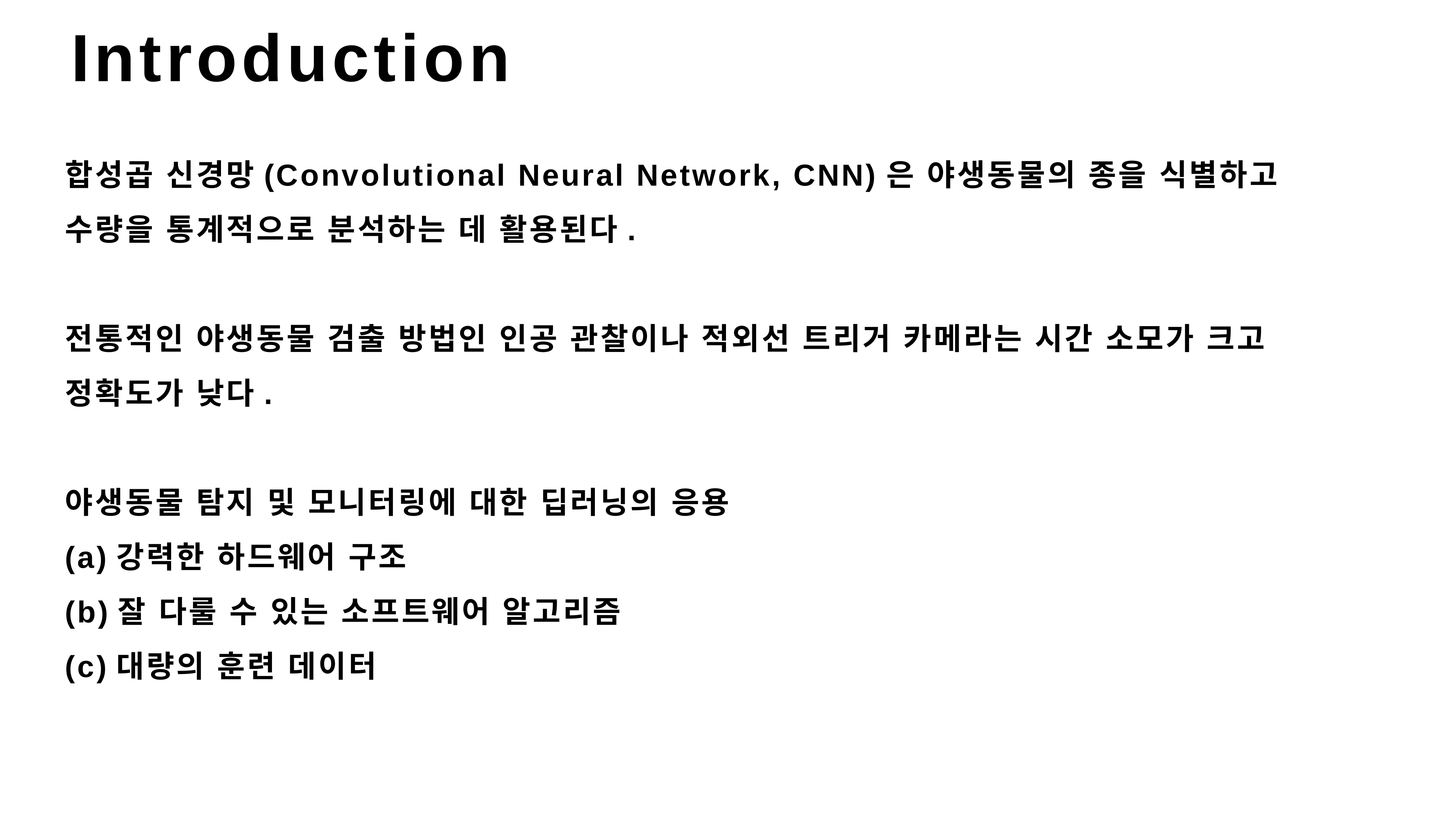

Introduction
합성곱 신경망(Convolutional Neural Network, CNN)은 야생동물의 종을 식별하고 수량을 통계적으로 분석하는 데 활용된다.

전통적인 야생동물 검출 방법인 인공 관찰이나 적외선 트리거 카메라는 시간 소모가 크고 정확도가 낮다.

야생동물 탐지 및 모니터링에 대한 딥러닝의 응용
(a)강력한 하드웨어 구조
(b)잘 다룰 수 있는 소프트웨어 알고리즘
(c)대량의 훈련 데이터